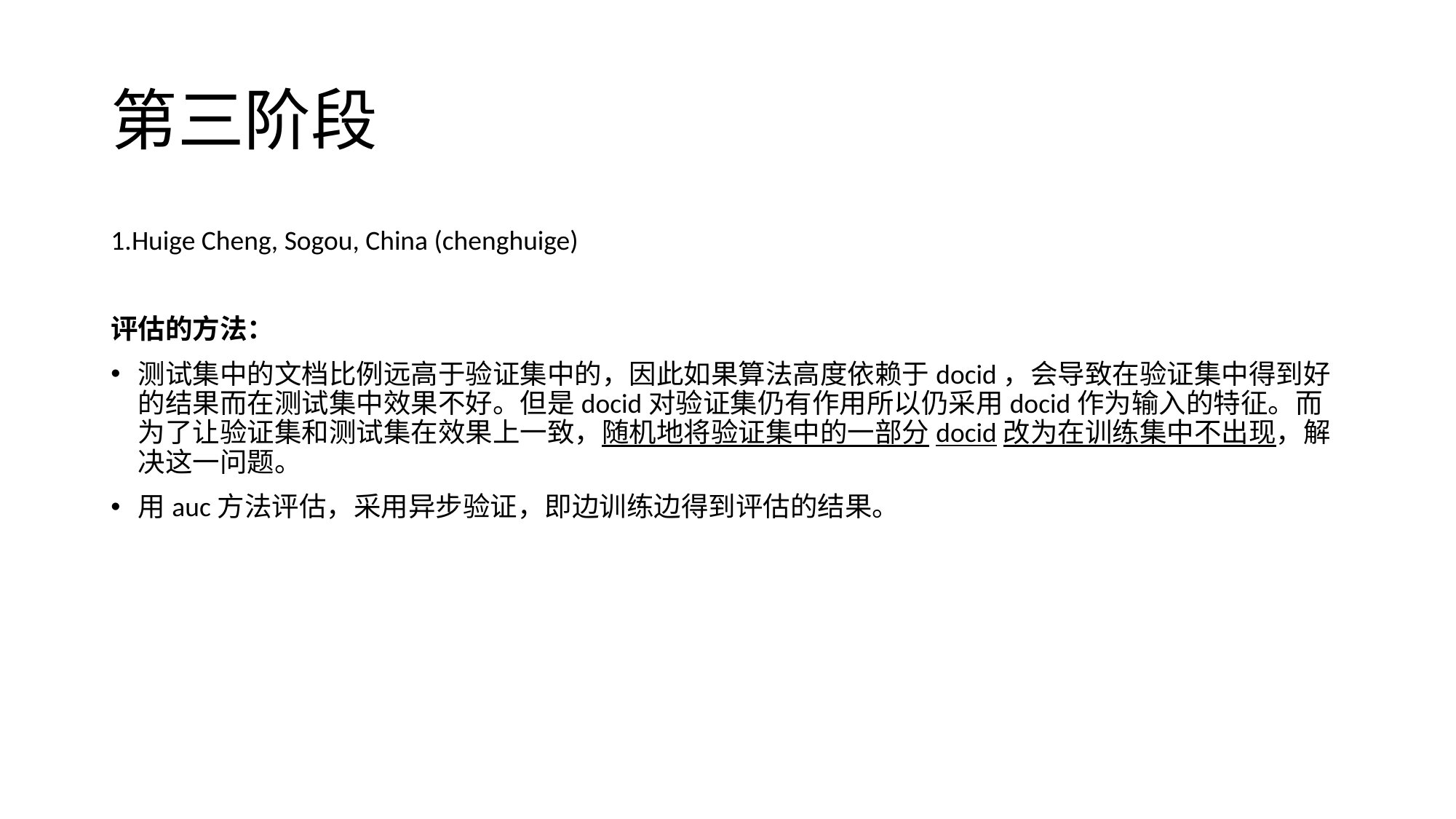

# 第三阶段
1.Huige Cheng, Sogou, China (chenghuige)

评估的方法：
测试集中的文档比例远高于验证集中的，因此如果算法高度依赖于docid，会导致在验证集中得到好的结果而在测试集中效果不好。但是docid对验证集仍有作用所以仍采用docid作为输入的特征。而为了让验证集和测试集在效果上一致，随机地将验证集中的一部分docid改为在训练集中不出现，解决这一问题。
用auc方法评估，采用异步验证，即边训练边得到评估的结果。